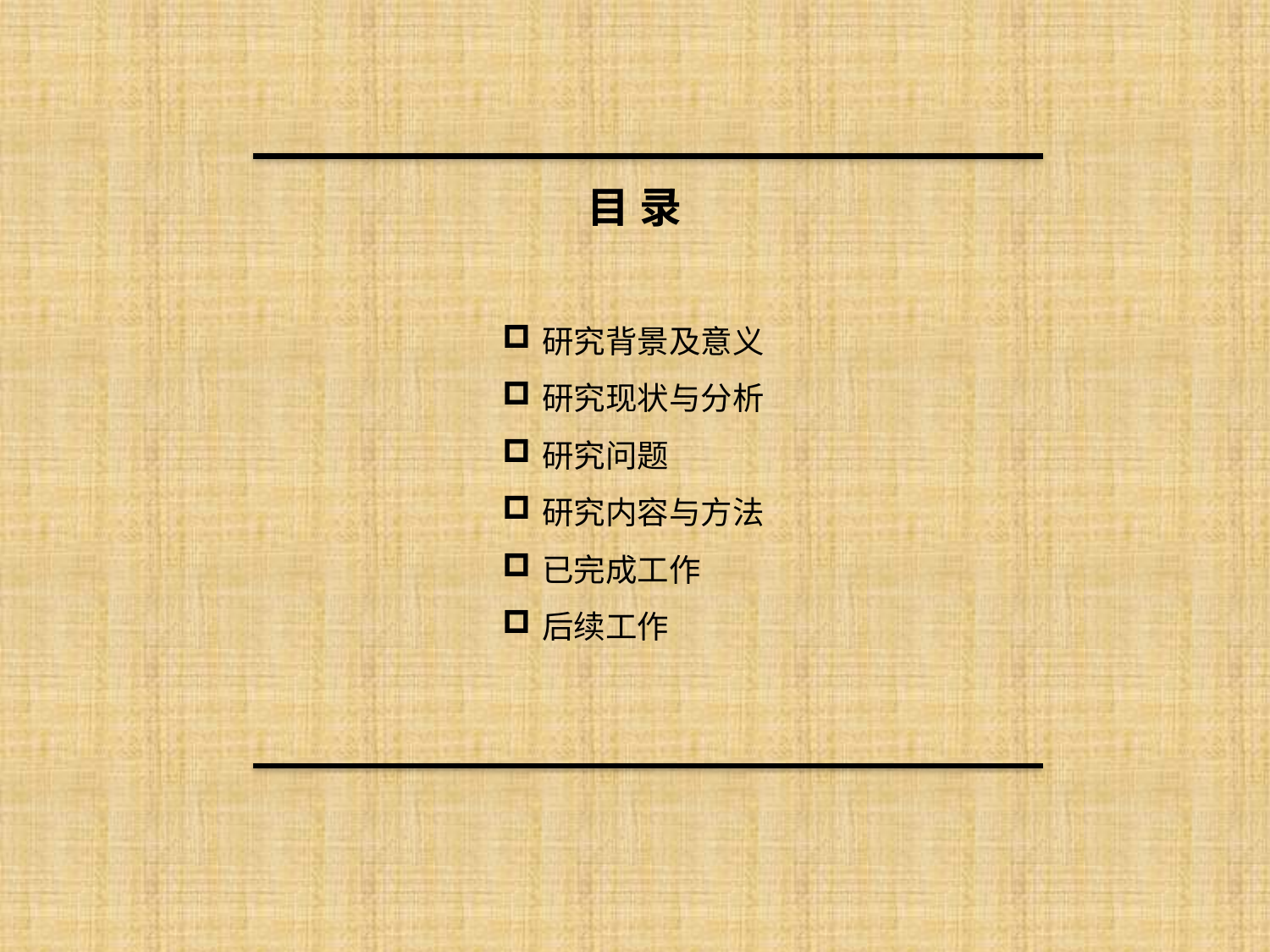

# 目 录
研究背景及意义
研究现状与分析
研究问题
研究内容与方法
已完成工作
后续工作